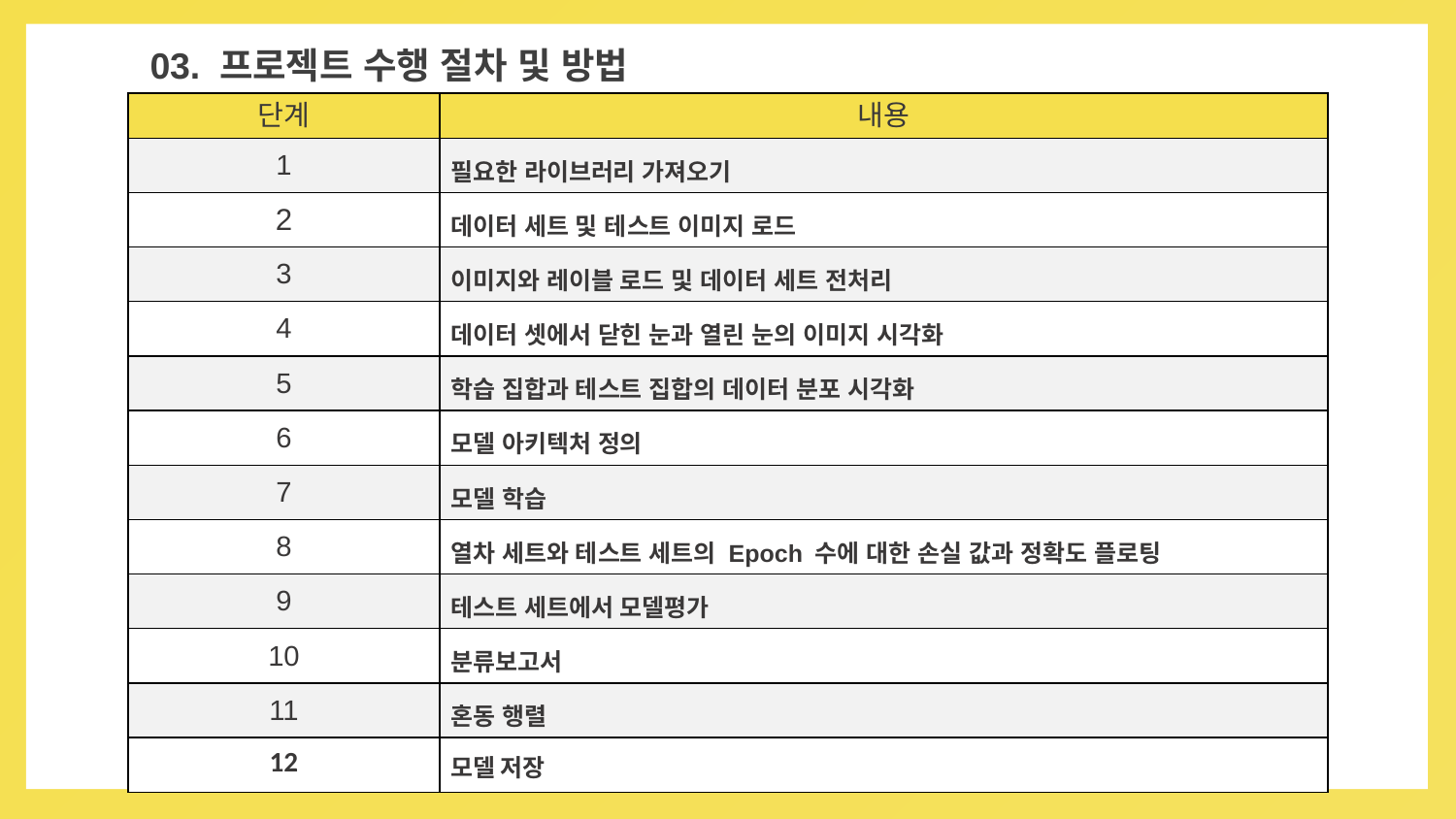

02

03. 프로젝트 수행 절차 및 방법
| 단계 | 내용 |
| --- | --- |
| 1 | 필요한 라이브러리 가져오기 |
| 2 | 데이터 세트 및 테스트 이미지 로드 |
| 3 | 이미지와 레이블 로드 및 데이터 세트 전처리 |
| 4 | 데이터 셋에서 닫힌 눈과 열린 눈의 이미지 시각화 |
| 5 | 학습 집합과 테스트 집합의 데이터 분포 시각화 |
| 6 | 모델 아키텍처 정의 |
| 7 | 모델 학습 |
| 8 | 열차 세트와 테스트 세트의 Epoch 수에 대한 손실 값과 정확도 플로팅 |
| 9 | 테스트 세트에서 모델평가 |
| 10 | 분류보고서 |
| 11 | 혼동 행렬 |
| 12 | 모델 저장 |